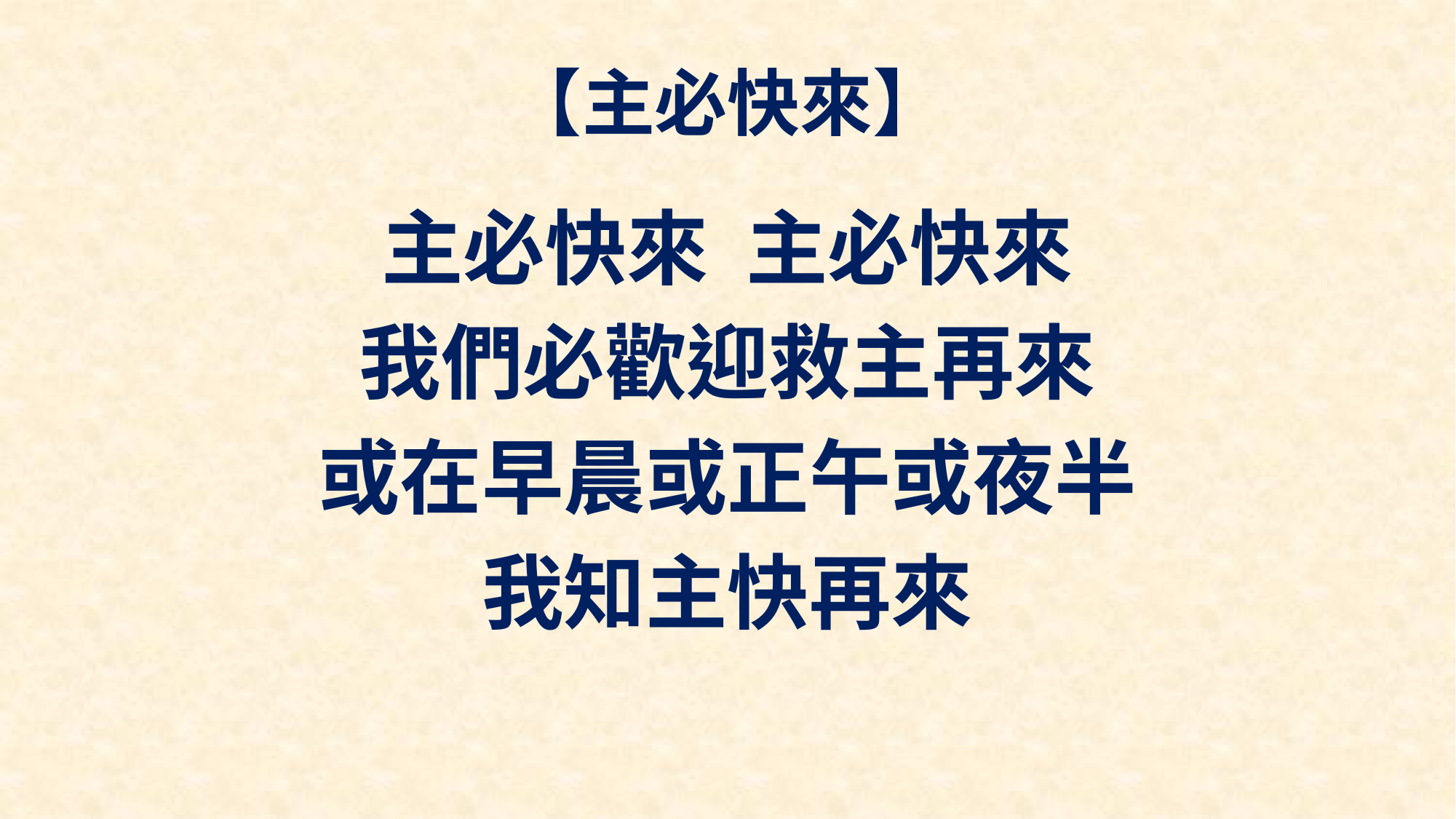

# 【主必快來】
主必快來  主必快來
我們必歡迎救主再來
或在早晨或正午或夜半
我知主快再來